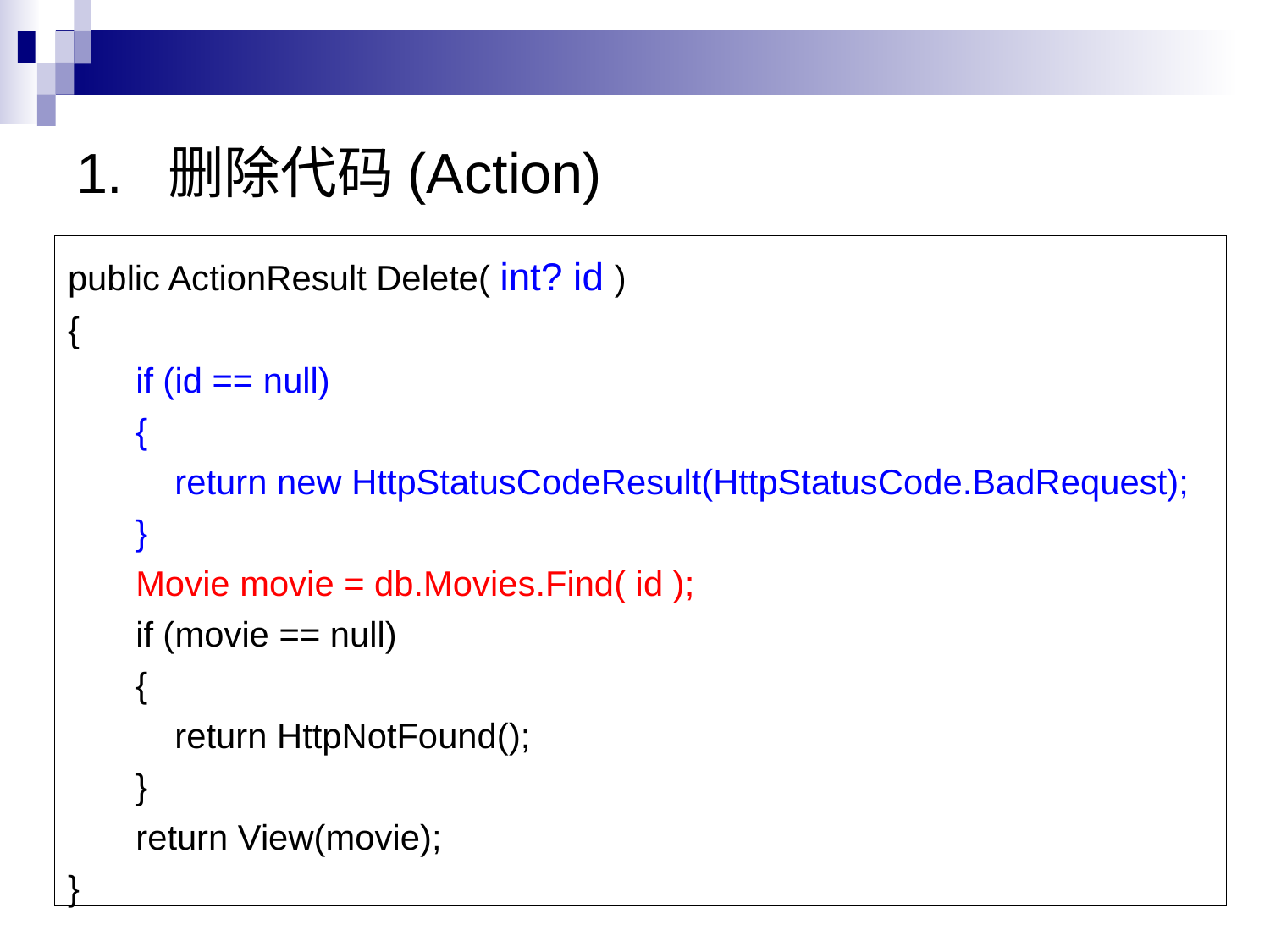

1.  删除代码(Action)
public ActionResult Delete( int? id )
{
       if (id == null)
       {
           return new HttpStatusCodeResult(HttpStatusCode.BadRequest);
       }
       Movie movie = db.Movies.Find( id );
       if (movie == null)
       {
           return HttpNotFound();
       }
       return View(movie);
}